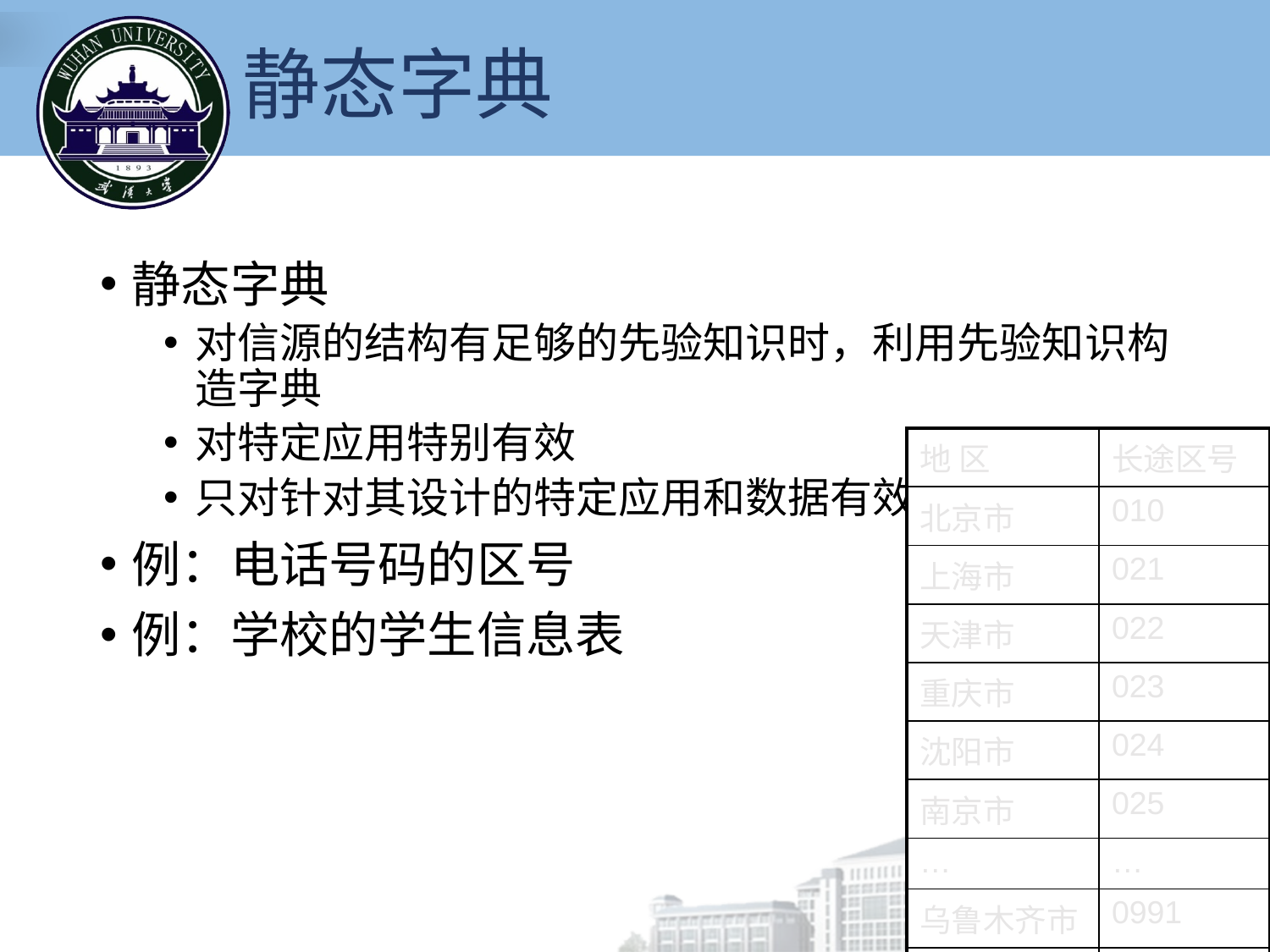

# 静态字典
静态字典
对信源的结构有足够的先验知识时，利用先验知识构造字典
对特定应用特别有效
只对针对其设计的特定应用和数据有效
例：电话号码的区号
例：学校的学生信息表
| 地 区 | 长途区号 |
| --- | --- |
| 北京市 | 010 |
| 上海市 | 021 |
| 天津市 | 022 |
| 重庆市 | 023 |
| 沈阳市 | 024 |
| 南京市 | 025 |
| … | … |
| 乌鲁木齐市 | 0991 |
| 喀什市 | 0998 |